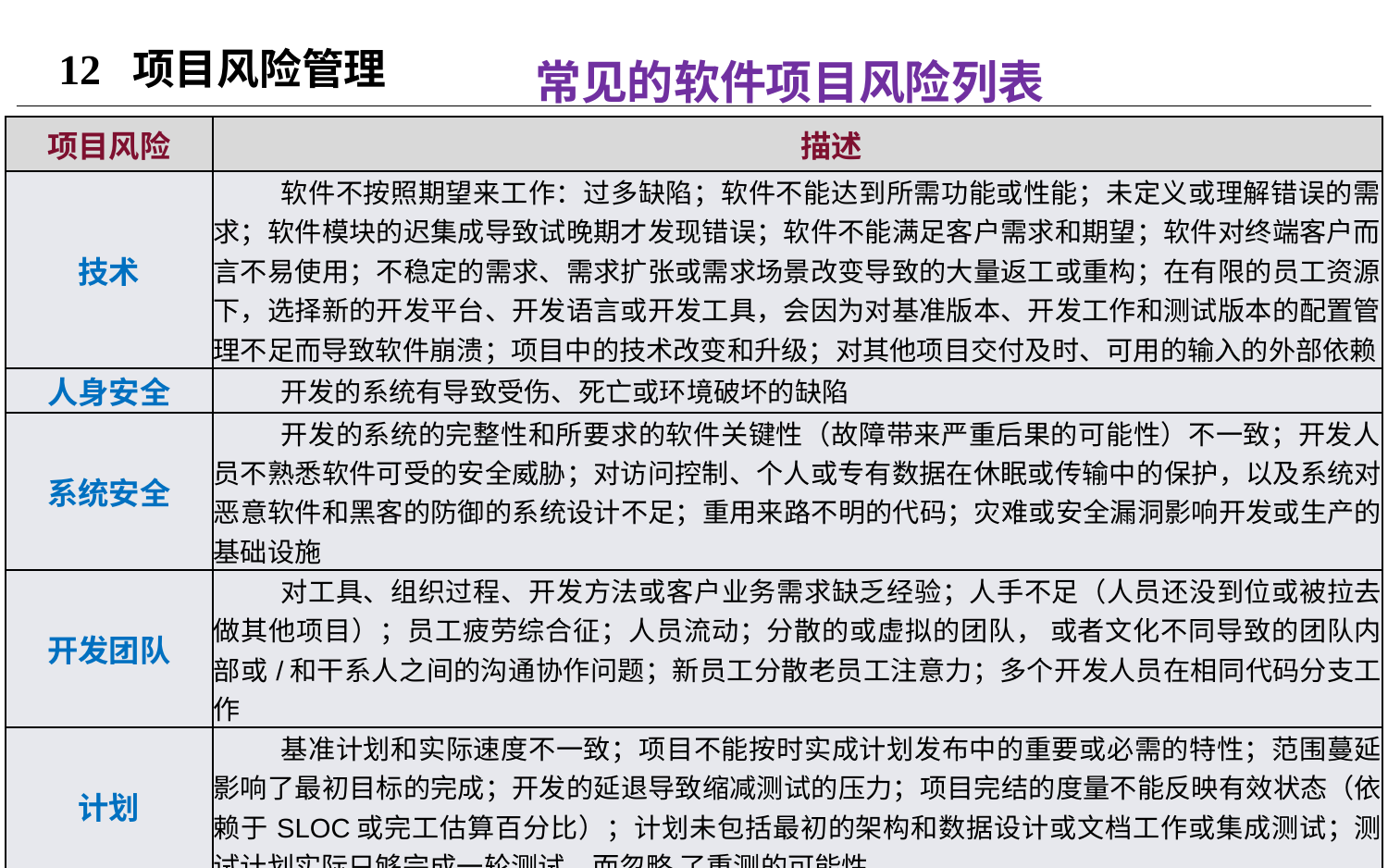

# 12  项目风险管理
常见的软件项目风险列表
| 项目风险 | 描述 |
| --- | --- |
| 技术 | 软件不按照期望来工作：过多缺陷；软件不能达到所需功能或性能；未定义或理解错误的需求；软件模块的迟集成导致试晚期才发现错误；软件不能满足客户需求和期望；软件对终端客户而言不易使用；不稳定的需求、需求扩张或需求场景改变导致的大量返工或重构；在有限的员工资源下，选择新的开发平台、开发语言或开发工具，会因为对基准版本、开发工作和测试版本的配置管理不足而导致软件崩溃；项目中的技术改变和升级；对其他项目交付及时、可用的输入的外部依赖 |
| 人身安全 | 开发的系统有导致受伤、死亡或环境破坏的缺陷 |
| 系统安全 | 开发的系统的完整性和所要求的软件关键性（故障带来严重后果的可能性）不一致；开发人员不熟悉软件可受的安全威胁；对访问控制、个人或专有数据在休眠或传输中的保护，以及系统对恶意软件和黑客的防御的系统设计不足；重用来路不明的代码；灾难或安全漏洞影响开发或生产的基础设施 |
| 开发团队 | 对工具、组织过程、开发方法或客户业务需求缺乏经验；人手不足（人员还没到位或被拉去做其他项目）；员工疲劳综合征；人员流动；分散的或虚拟的团队， 或者文化不同导致的团队内部或/和干系人之间的沟通协作问题；新员工分散老员工注意力；多个开发人员在相同代码分支工作 |
| 计划 | 基准计划和实际速度不一致；项目不能按时实成计划发布中的重要或必需的特性；范围蔓延影响了最初目标的完成；开发的延退导致缩减测试的压力；项目完结的度量不能反映有效状态（依赖于SLOC或完工估算百分比）；计划未包括最初的架构和数据设计或文档工作或集成测试；测试计划实际只够完成一轮测试，而忽略 了重测的可能性 |
| 成本 | 对于人工费率和生产率/周转率的不精准的估算，实际成本超出可用经费，以 及超出承受力的挑战 |
| 客户和干系人 | 业务过程数据不可用，被替换的或接口的系统的技术数据不可用，验收标准（或市场需求分析）不可用，客户或用户代表在需求特性排优先级、用户测试及系统验收的时候不参与 |